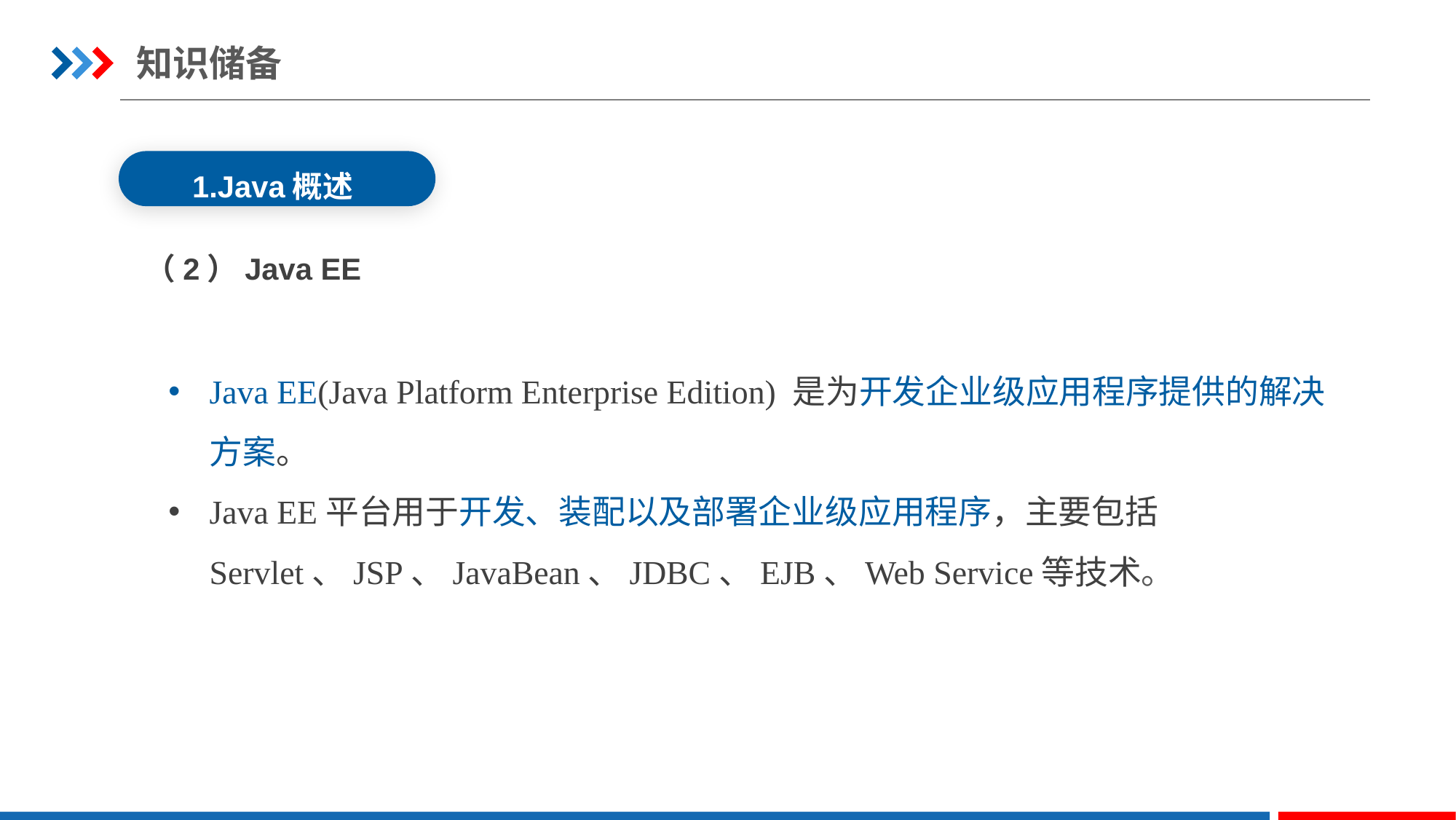

知识储备
1.Java概述

1.继承的概念
1.
（2）Java EE
Java EE(Java Platform Enterprise Edition) 是为开发企业级应用程序提供的解决方案。
Java EE平台用于开发、装配以及部署企业级应用程序，主要包括Servlet、JSP、JavaBean、JDBC、EJB、Web Service等技术。